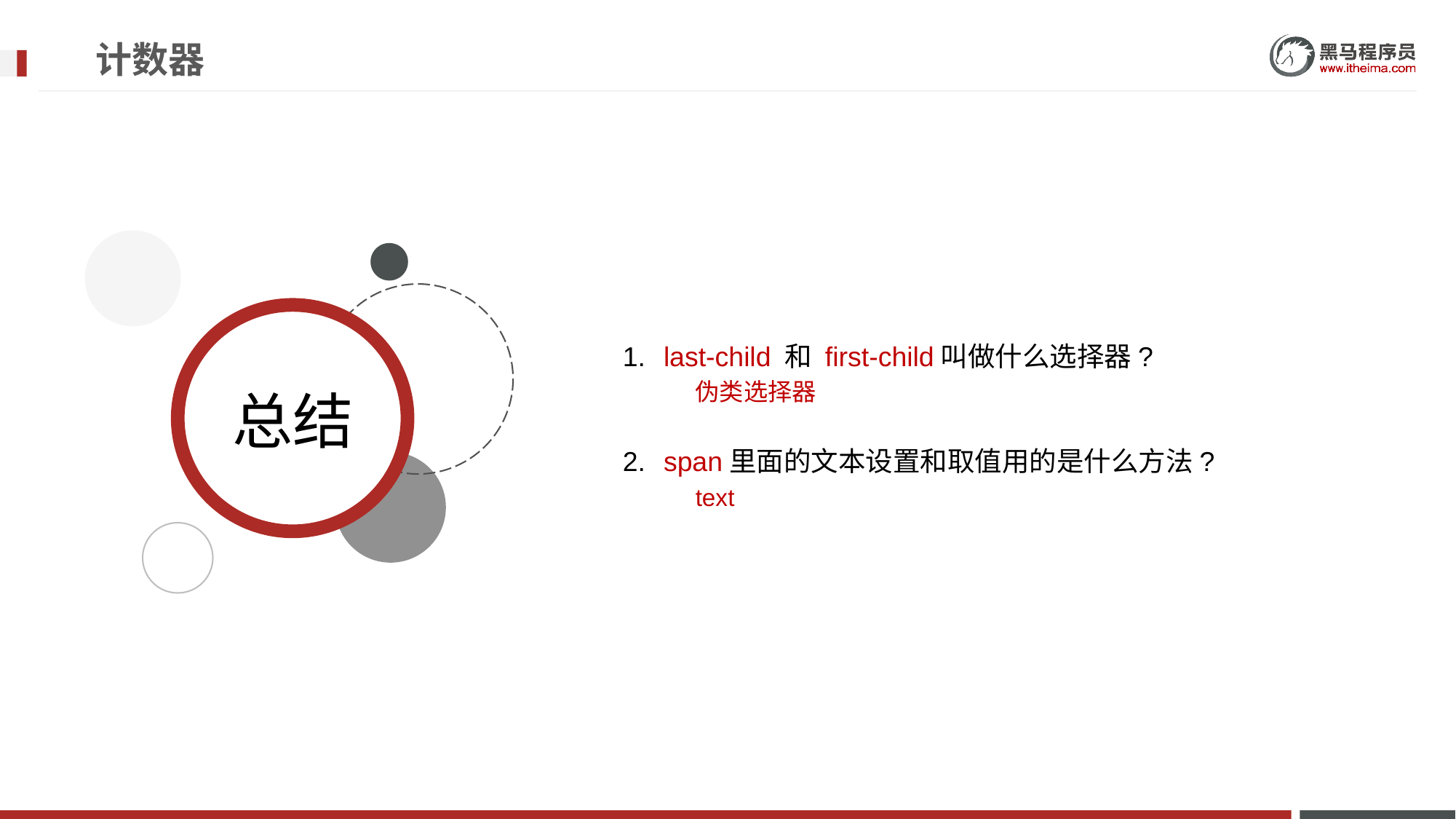

# 计数器
last-child 和 first-child叫做什么选择器?
伪类选择器
span里面的文本设置和取值用的是什么方法?
text